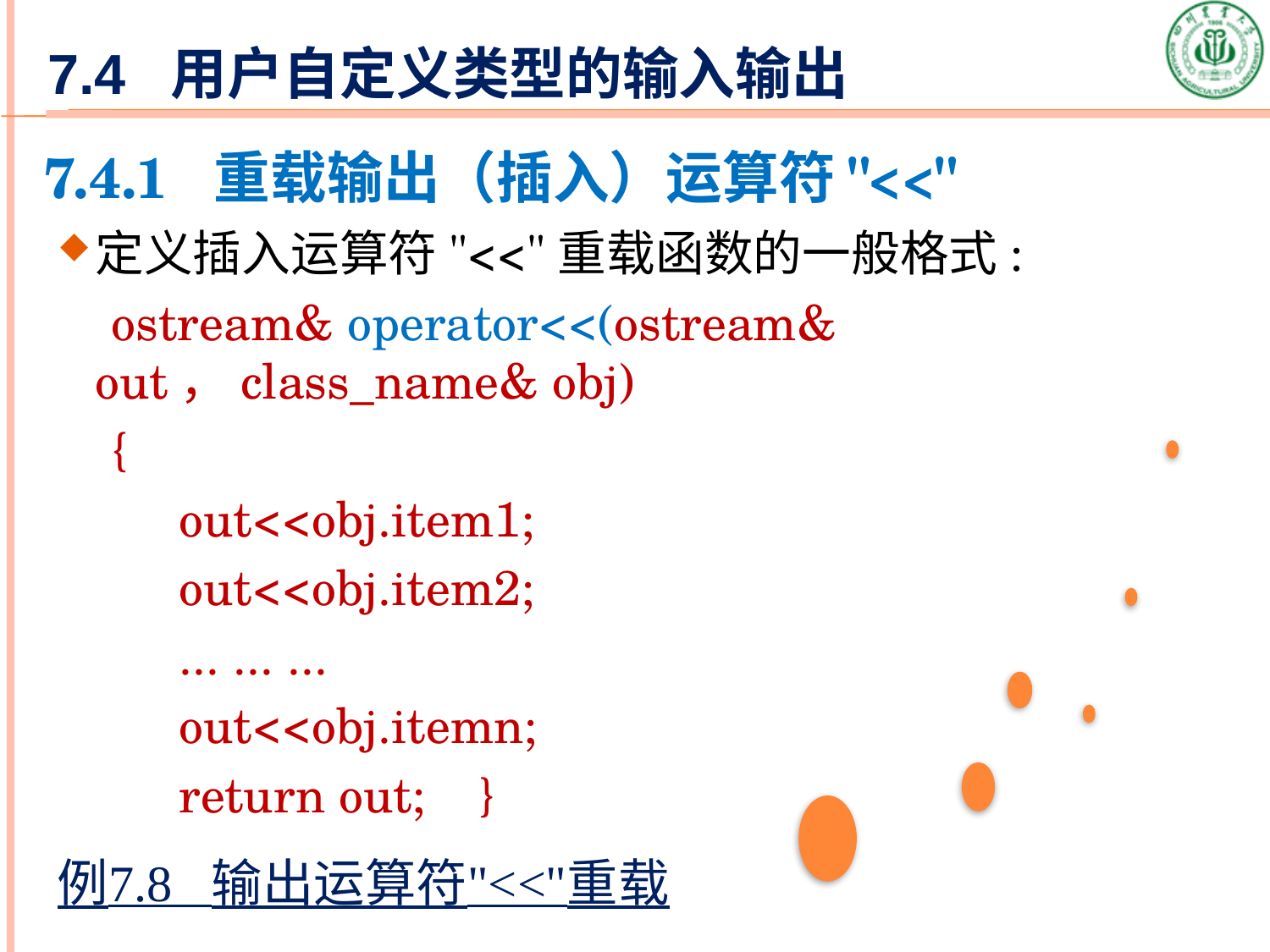

7.4  用户自定义类型的输入输出
# 7.4.1  重载输出（插入）运算符"<<"
定义插入运算符"<<"重载函数的一般格式:
    ostream& operator<<(ostream& out，class_name& obj)
    {
         out<<obj.item1;
         out<<obj.item2;
         ... ... ...
         out<<obj.itemn;
         return out;    }

例7.8   输出运算符"<<"重载